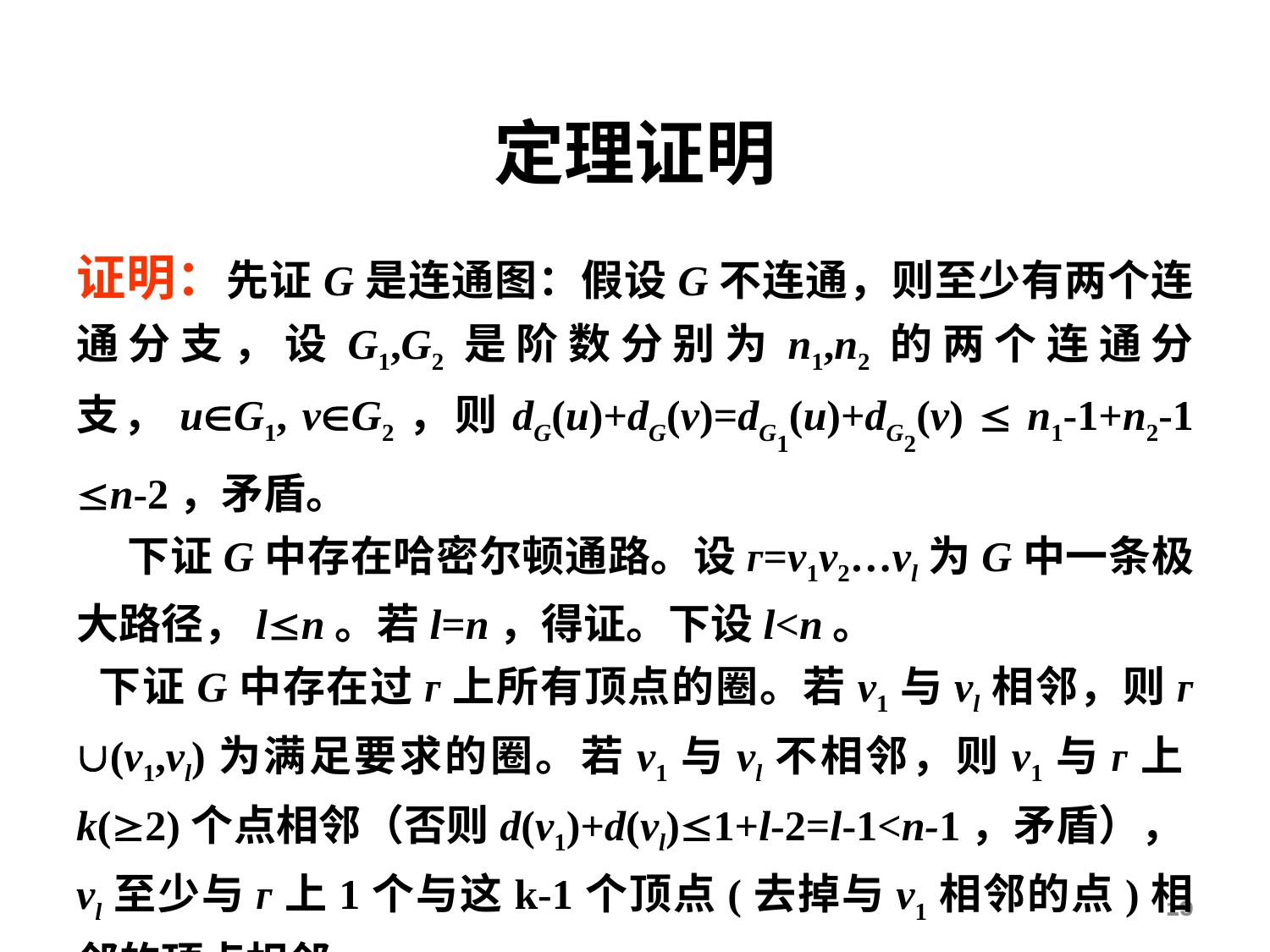

# 定理证明
证明：先证G是连通图：假设G不连通，则至少有两个连通分支，设G1,G2是阶数分别为n1,n2的两个连通分支，u∈G1, v∈G2，则dG(u)+dG(v)=dG1(u)+dG2(v) ≤ n1-1+n2-1 ≤n-2，矛盾。
    下证G中存在哈密尔顿通路。设ᴦ=v1v2…vl为G中一条极大路径，l≤n。若l=n，得证。下设l<n。
 下证G中存在过ᴦ上所有顶点的圈。若v1与vl相邻，则ᴦ ∪(v1,vl)为满足要求的圈。若v1与vl不相邻，则v1与ᴦ上k(≥2)个点相邻（否则d(v1)+d(vl)≤1+l-2=l-1<n-1，矛盾），vl至少与ᴦ上1个与这k-1个顶点(去掉与v1相邻的点)相邻的顶点相邻，
19